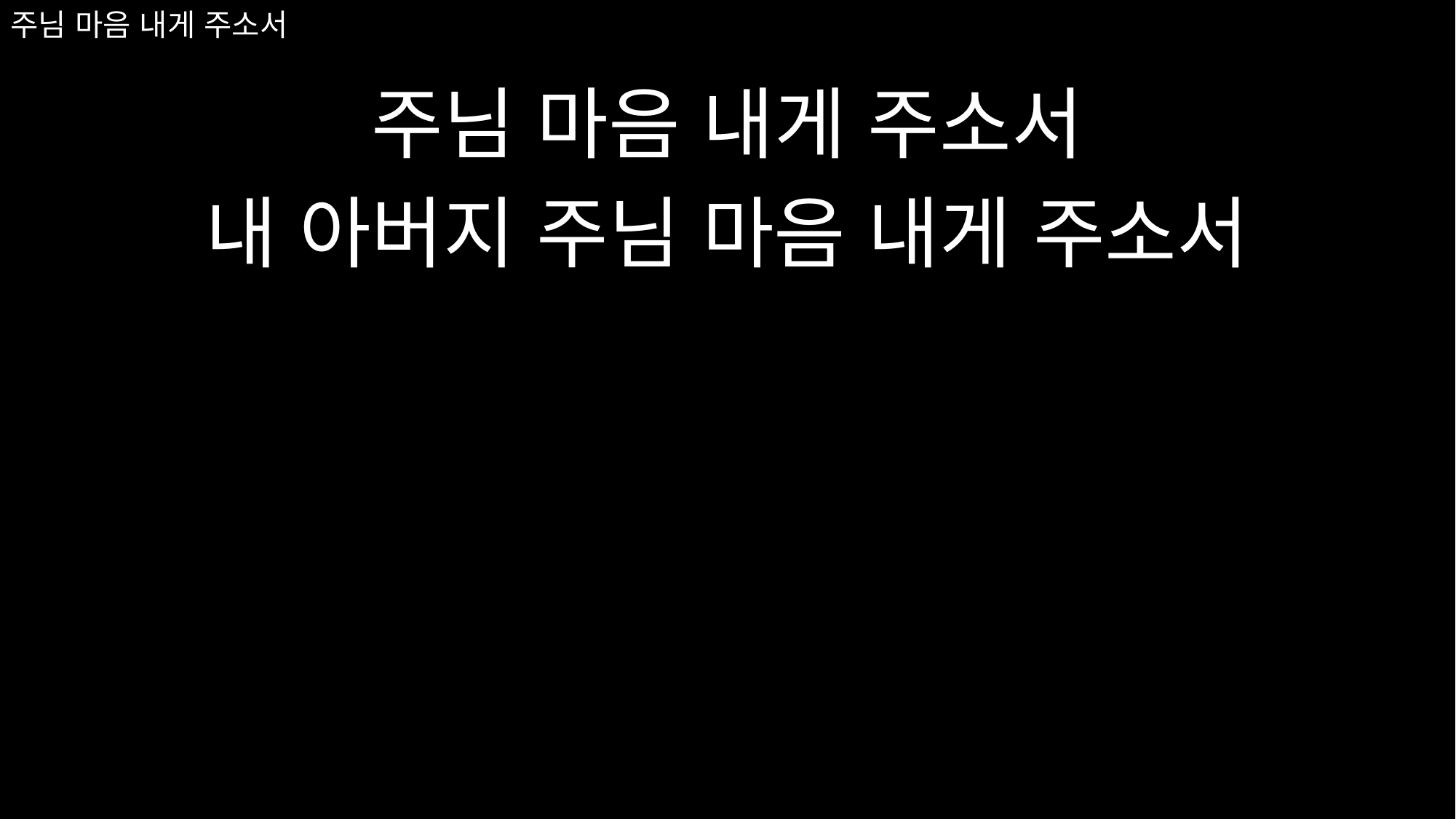

# 주님 마음 내게 주소서
주님 마음 내게 주소서
내 아버지 주님 마음 내게 주소서